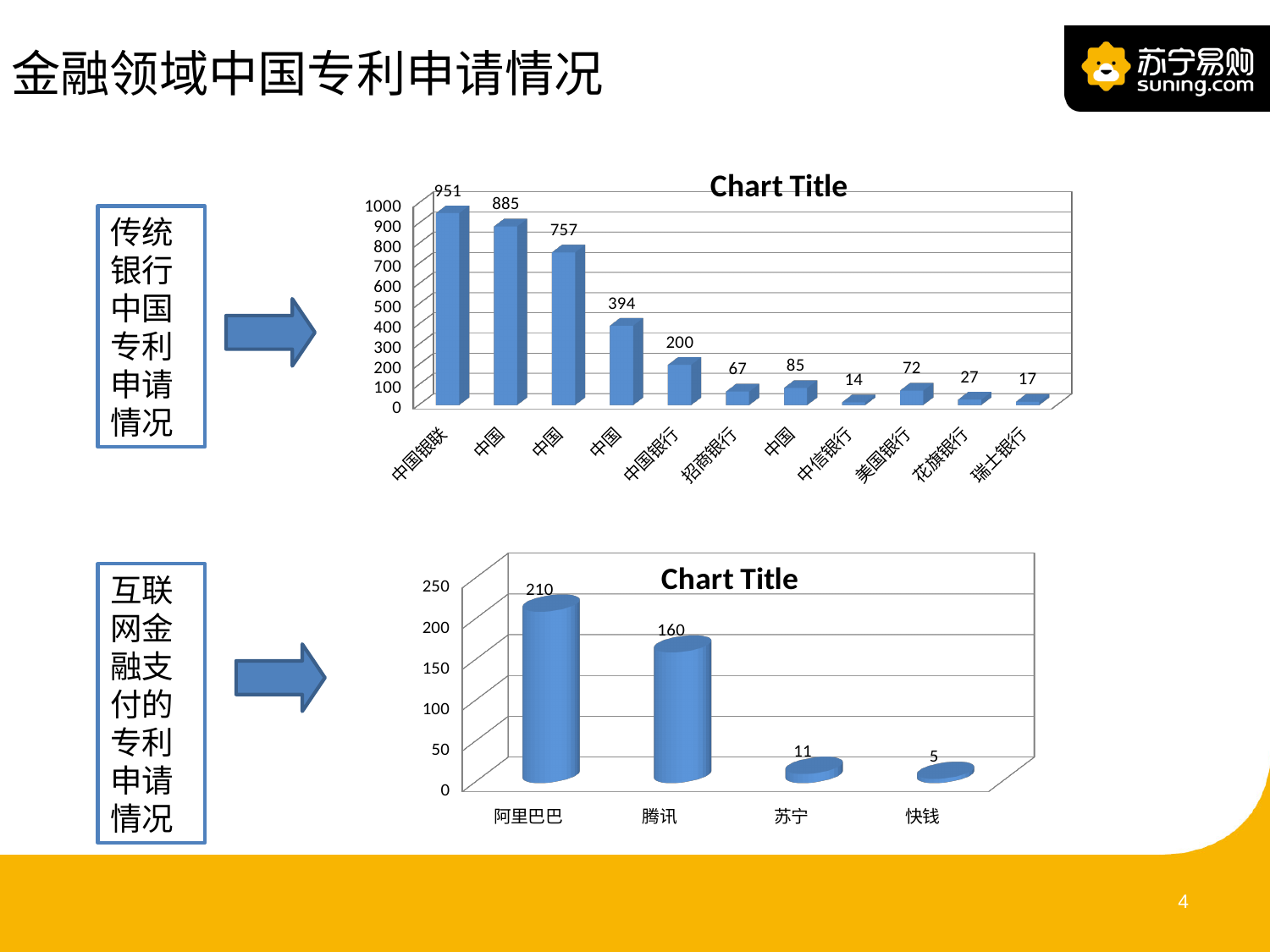

金融领域中国专利申请情况

[unsupported chart]

传统银行中国专利申请情况

[unsupported chart]

互联网金融支付的专利申请情况

4